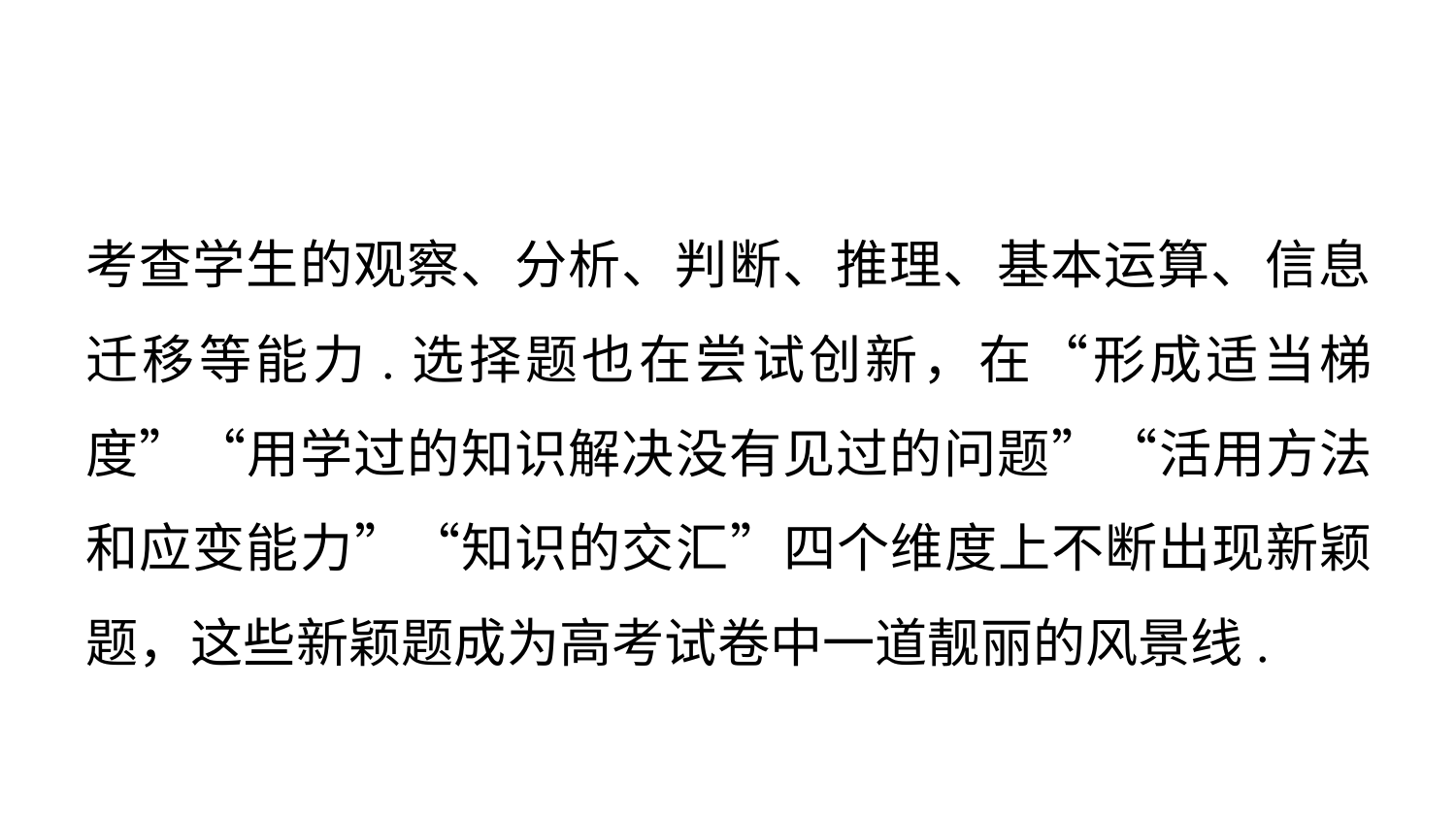

考查学生的观察、分析、判断、推理、基本运算、信息迁移等能力.选择题也在尝试创新，在“形成适当梯度”“用学过的知识解决没有见过的问题”“活用方法和应变能力”“知识的交汇”四个维度上不断出现新颖题，这些新颖题成为高考试卷中一道靓丽的风景线.